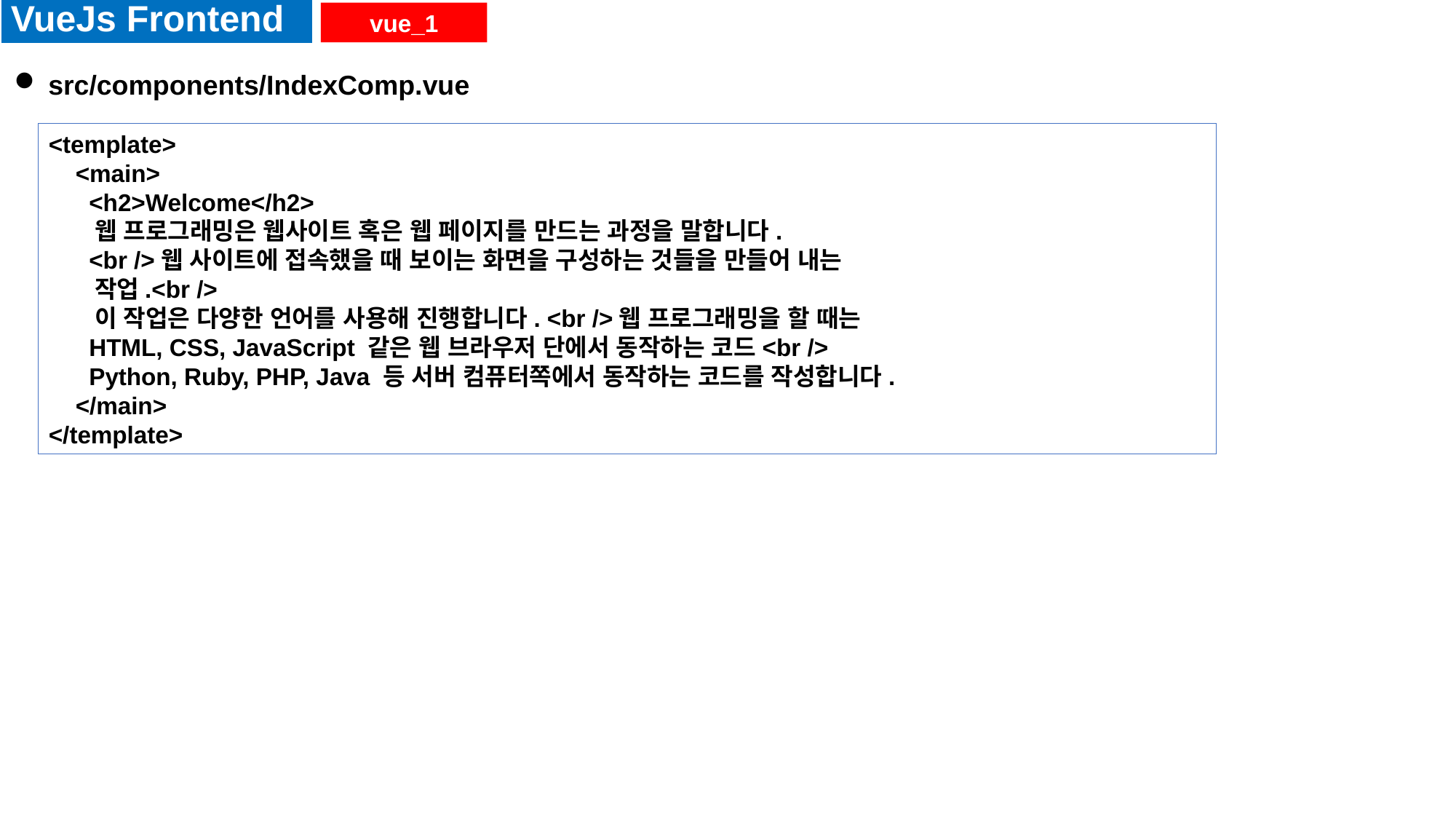

VueJs Frontend
vue_1
src/components/IndexComp.vue
<template>
    <main>
      <h2>Welcome</h2>
      웹 프로그래밍은 웹사이트 혹은 웹 페이지를 만드는 과정을 말합니다.
      <br />웹 사이트에 접속했을 때 보이는 화면을 구성하는 것들을 만들어 내는
      작업.<br />
      이 작업은 다양한 언어를 사용해 진행합니다. <br />웹 프로그래밍을 할 때는
      HTML, CSS, JavaScript 같은 웹 브라우저 단에서 동작하는 코드<br />
      Python, Ruby, PHP, Java 등 서버 컴퓨터쪽에서 동작하는 코드를 작성합니다.
    </main>
</template>